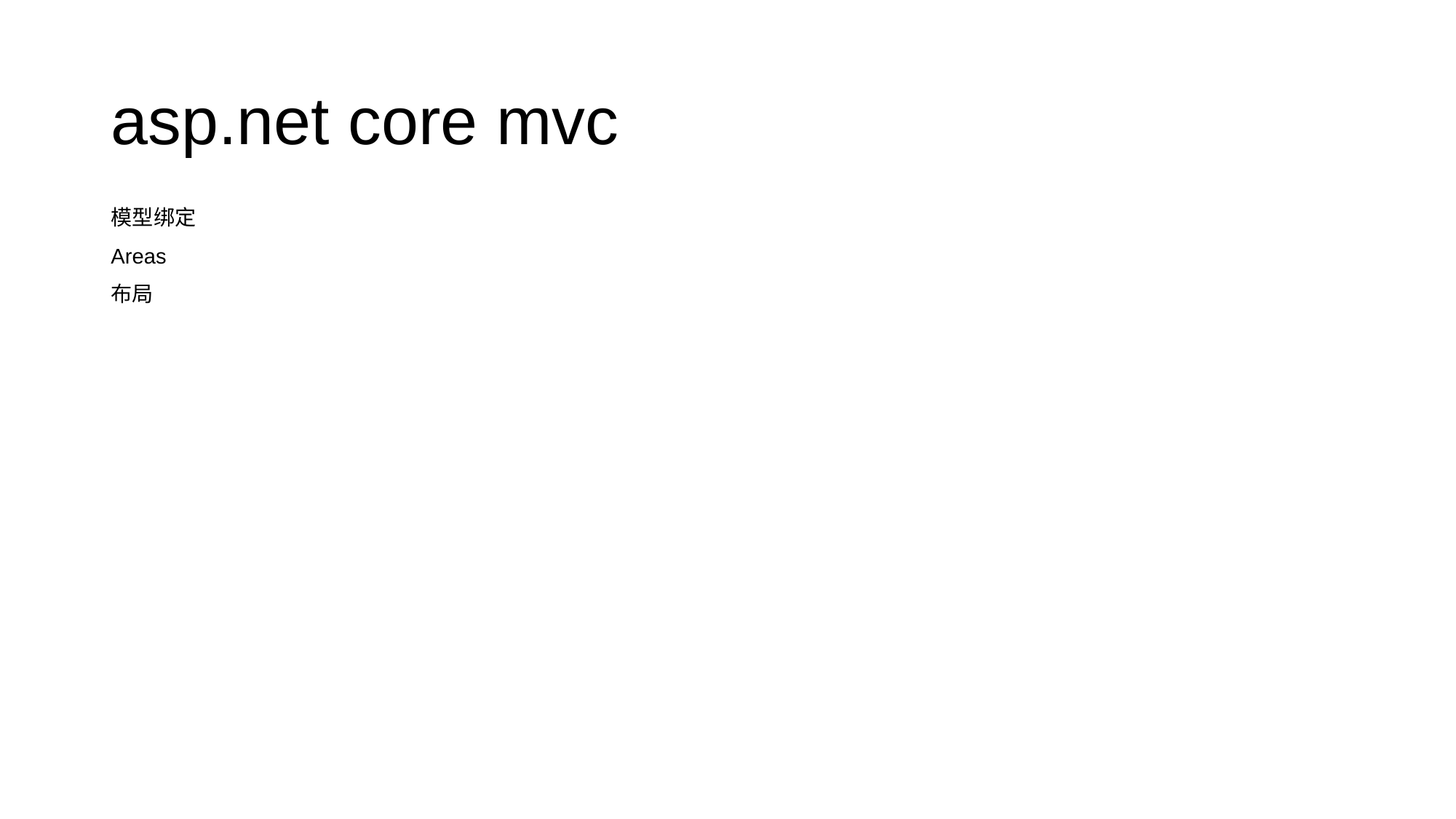

# asp.net core mvc
模型绑定
Areas
布局